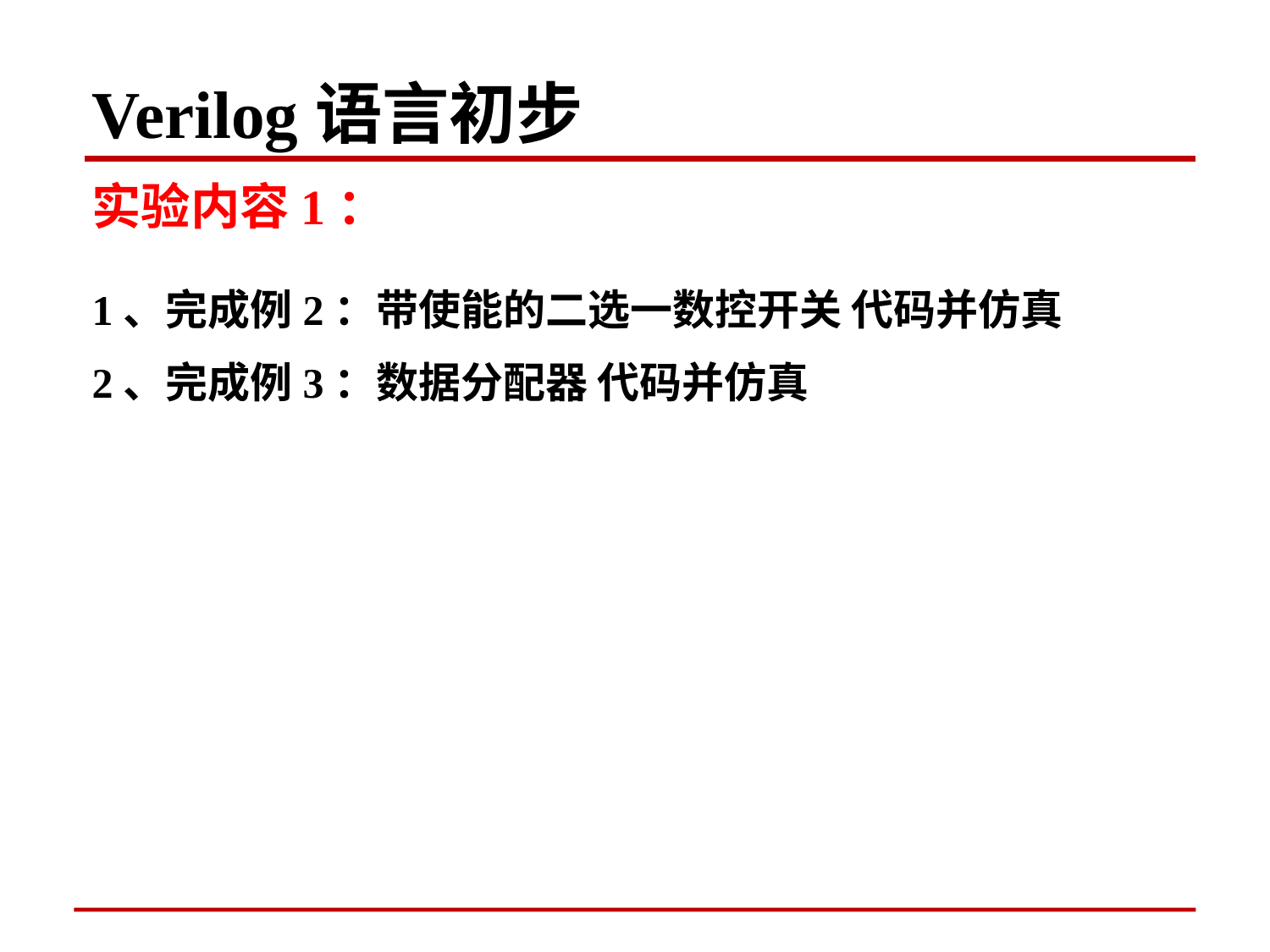

Verilog语言初步
实验内容1：
1、完成例2：带使能的二选一数控开关 代码并仿真
2、完成例3：数据分配器 代码并仿真